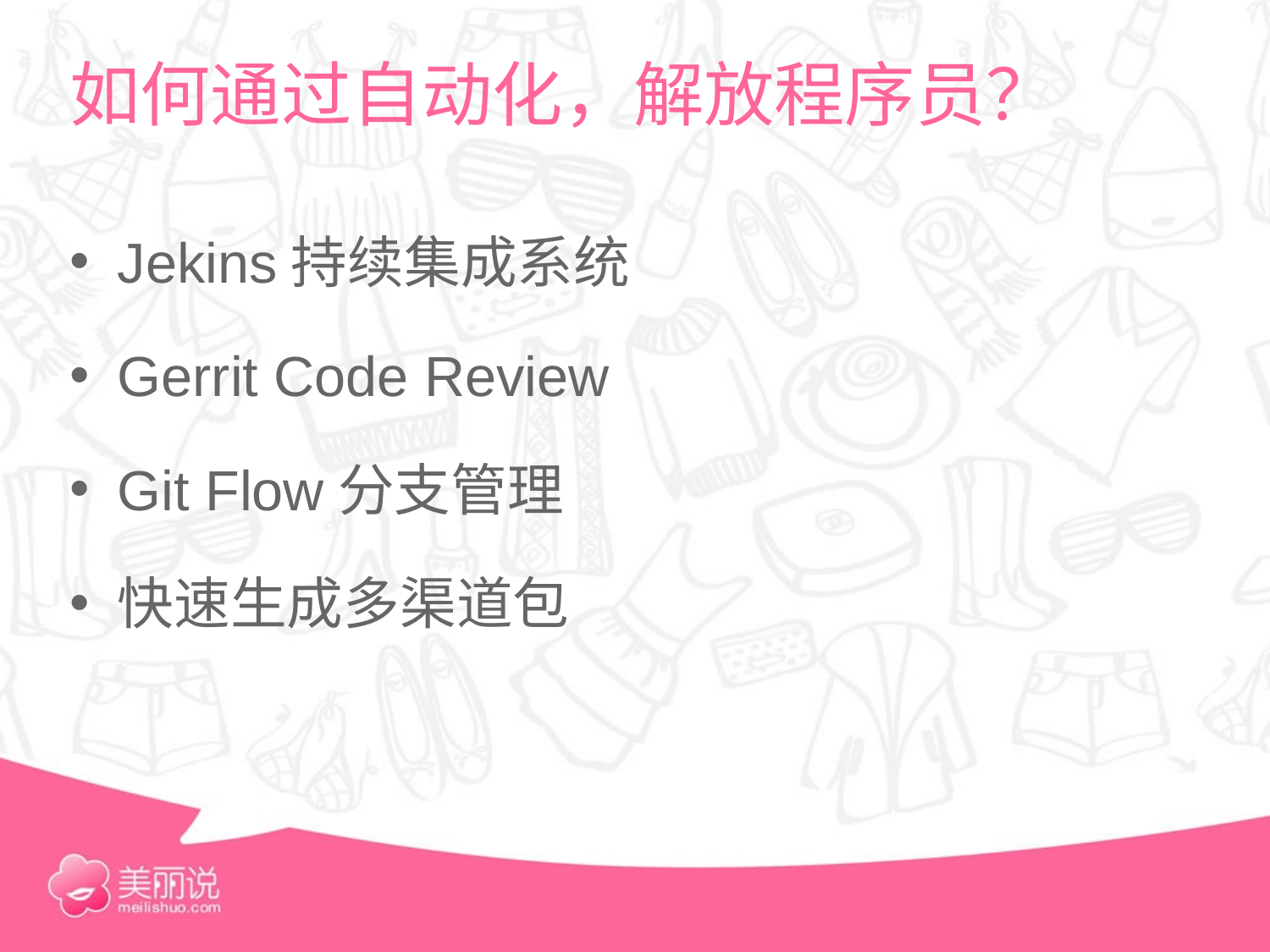

# 如何通过自动化，解放程序员？
Jekins持续集成系统
Gerrit Code Review
Git Flow分支管理
快速生成多渠道包